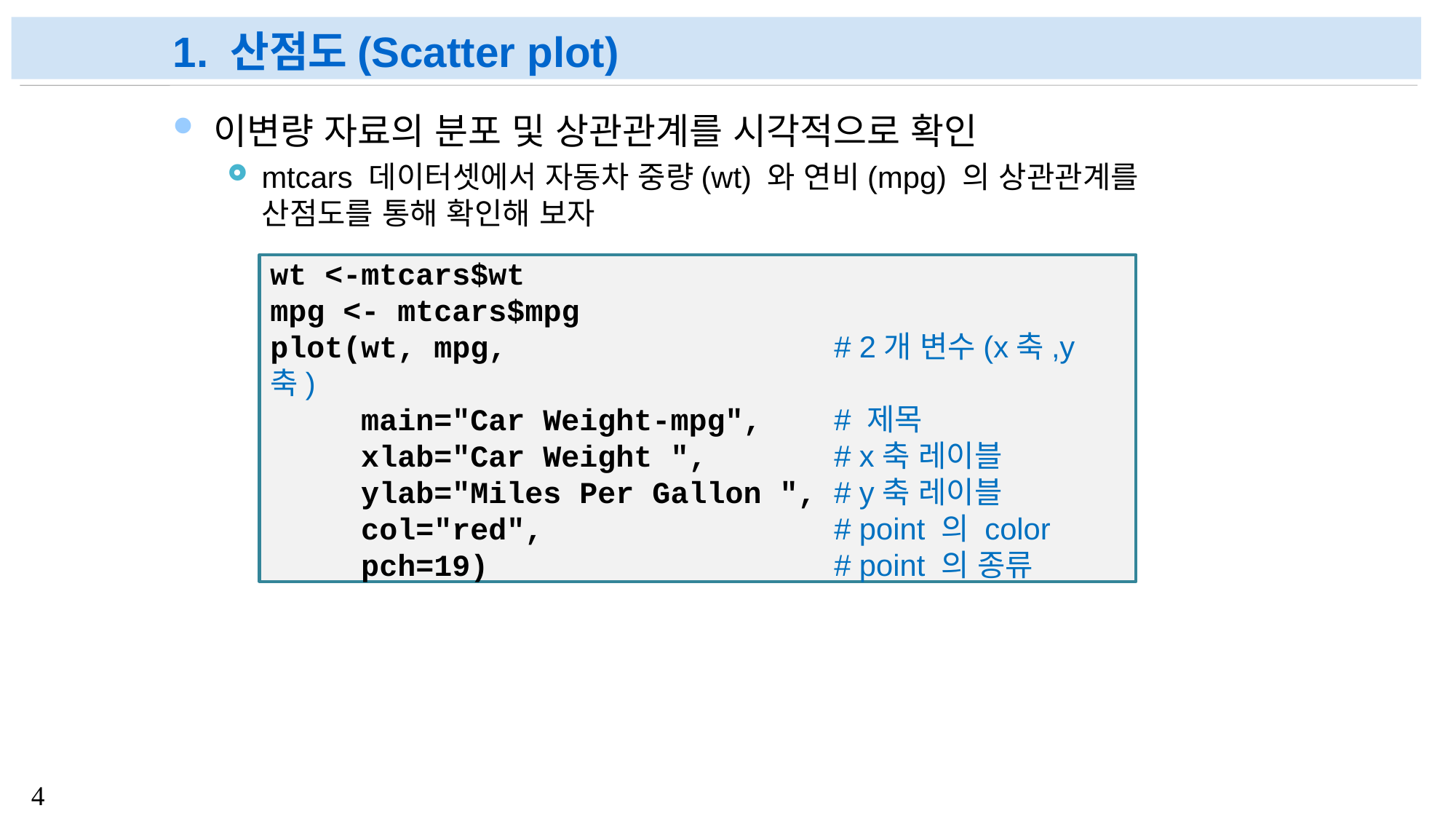

# 1. 산점도(Scatter plot)
이변량 자료의 분포 및 상관관계를 시각적으로 확인
mtcars 데이터셋에서 자동차 중량(wt) 와 연비(mpg) 의 상관관계를 산점도를 통해 확인해 보자
wt <-mtcars$wt
mpg <- mtcars$mpg
plot(wt, mpg,                  # 2개 변수(x축,y축)
     main="Car Weight-mpg",    # 제목
     xlab="Car Weight ",       # x축 레이블
     ylab="Miles Per Gallon ", # y축 레이블
     col="red",                # point 의 color
     pch=19)                   # point 의 종류